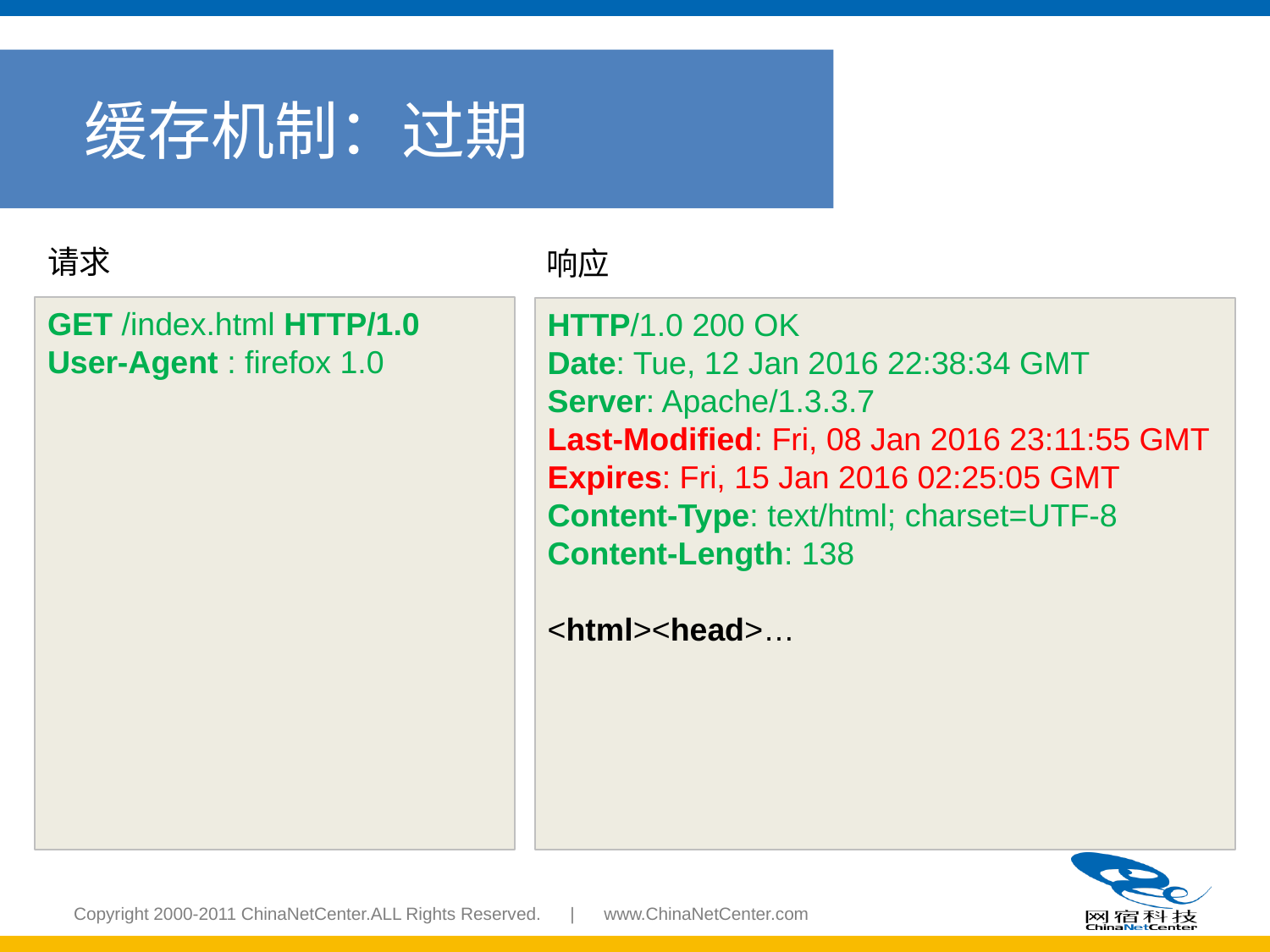

缓存机制：过期
请求
响应
GET /index.html HTTP/1.0
User-Agent : firefox 1.0

HTTP/1.0 200 OK
Date: Tue, 12 Jan 2016 22:38:34 GMT
Server: Apache/1.3.3.7
Last-Modified: Fri, 08 Jan 2016 23:11:55 GMT
Expires: Fri, 15 Jan 2016 02:25:05 GMT
Content-Type: text/html; charset=UTF-8
Content-Length: 138

<html><head>…